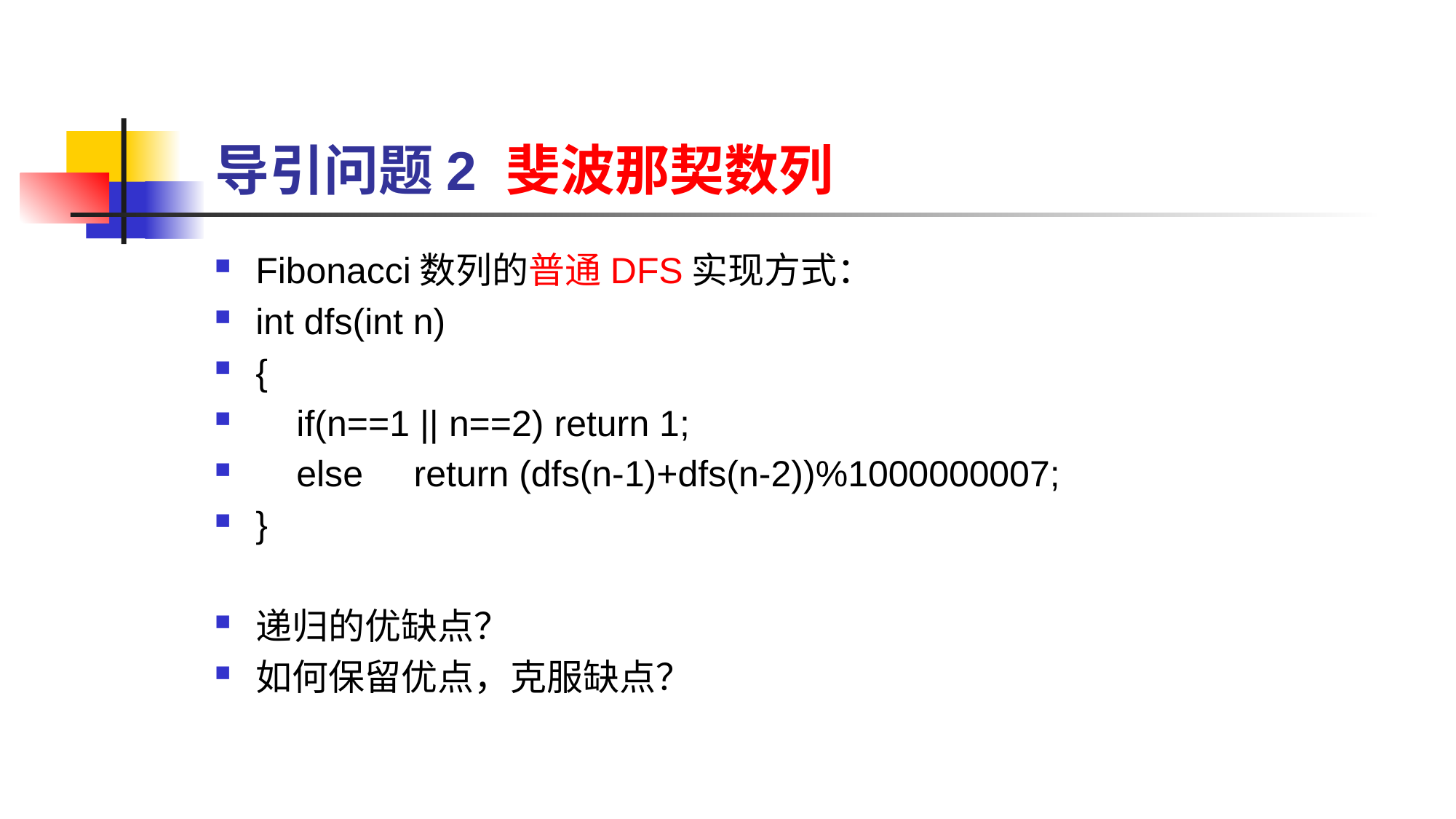

# 导引问题2 斐波那契数列
Fibonacci数列的普通DFS实现方式：
int dfs(int n)
{
    if(n==1 || n==2) return 1;
    else     return (dfs(n-1)+dfs(n-2))%1000000007;
}

递归的优缺点？
如何保留优点，克服缺点？

21